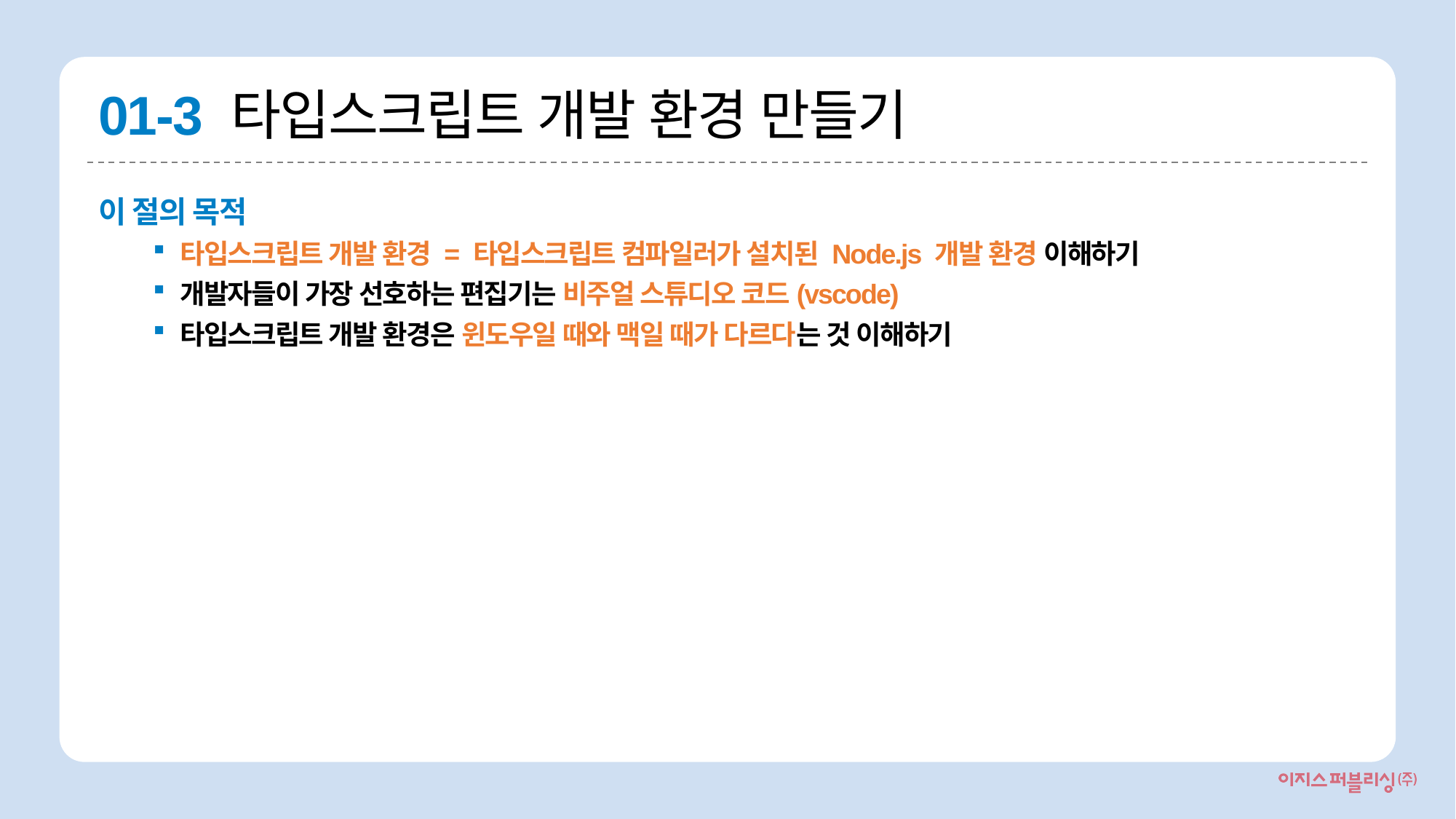

# 01-3 타입스크립트 개발 환경 만들기
이 절의 목적
타입스크립트 개발 환경 = 타입스크립트 컴파일러가 설치된 Node.js 개발 환경 이해하기
개발자들이 가장 선호하는 편집기는 비주얼 스튜디오 코드(vscode)
타입스크립트 개발 환경은 윈도우일 때와 맥일 때가 다르다는 것 이해하기